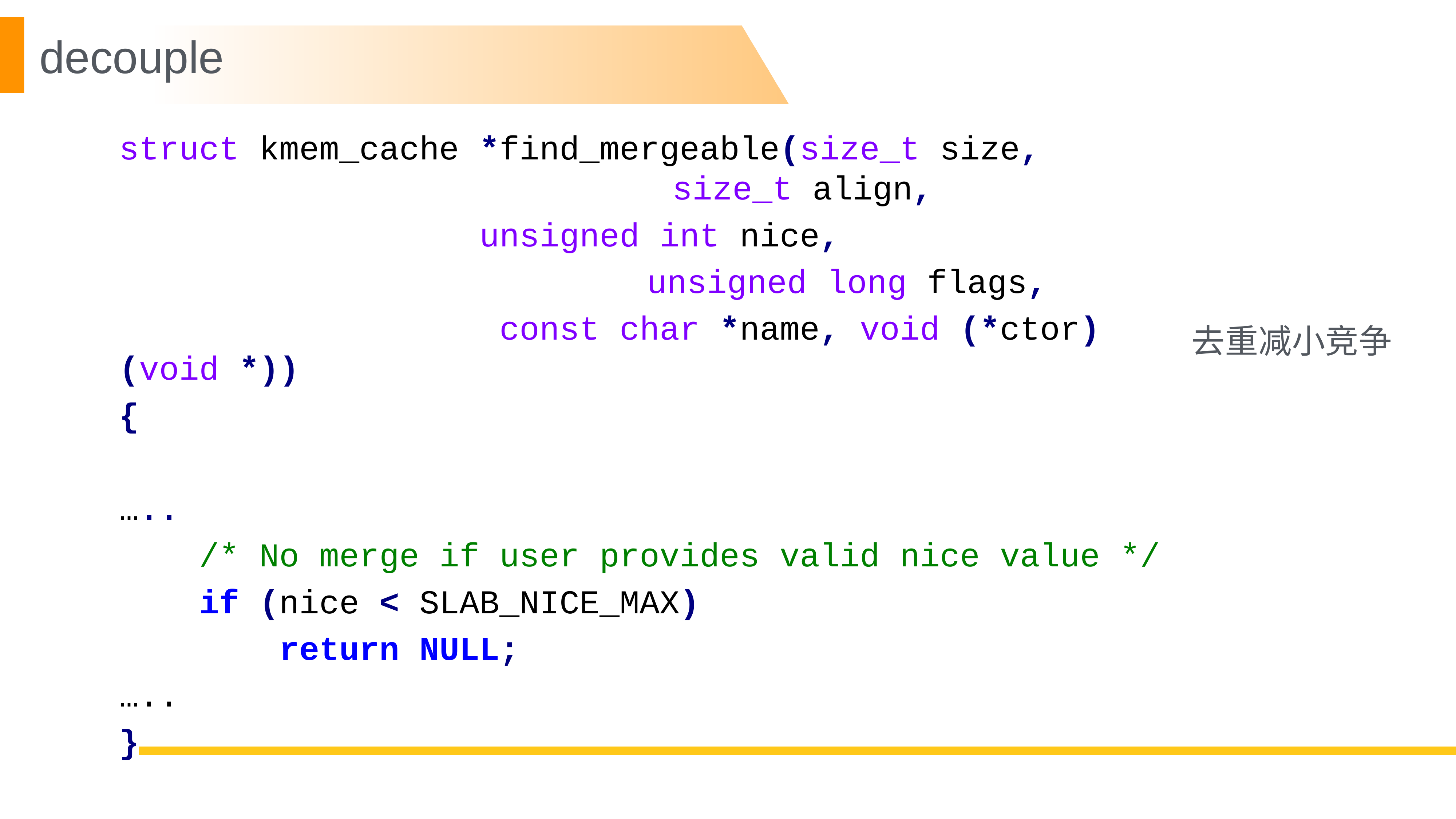

decouple
struct kmem_cache *find_mergeable(size_t size, 		      				              size_t align,
                  unsigned int nice,
						          unsigned long flags,
                   const char *name, void (*ctor)(void *))
{

…..
    /* No merge if user provides valid nice value */
    if (nice < SLAB_NICE_MAX)
        return NULL;
…..
}

去重减小竞争